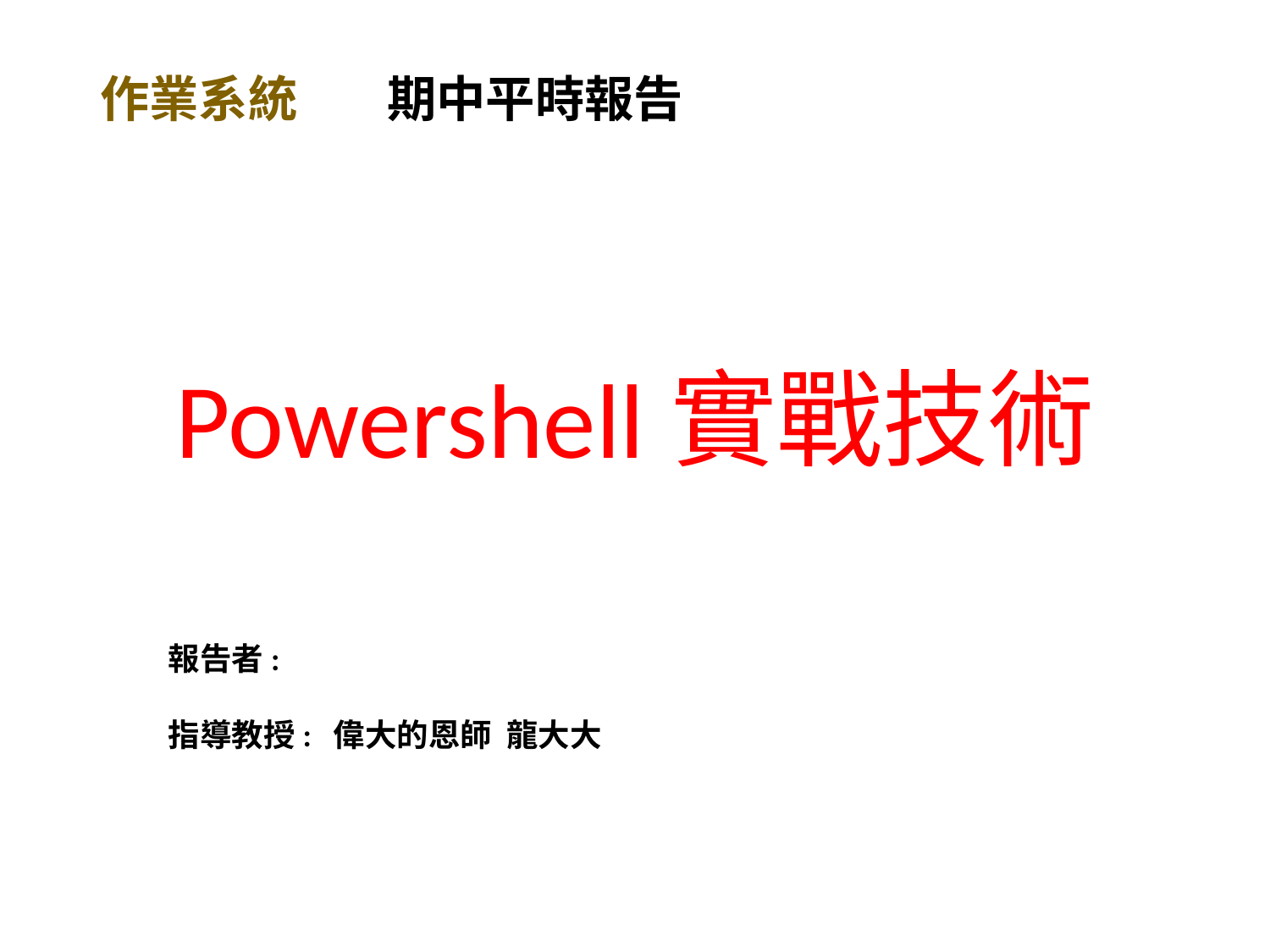

作業系統        期中平時報告
# Powershell實戰技術
報告者:

指導教授:  偉大的恩師  龍大大